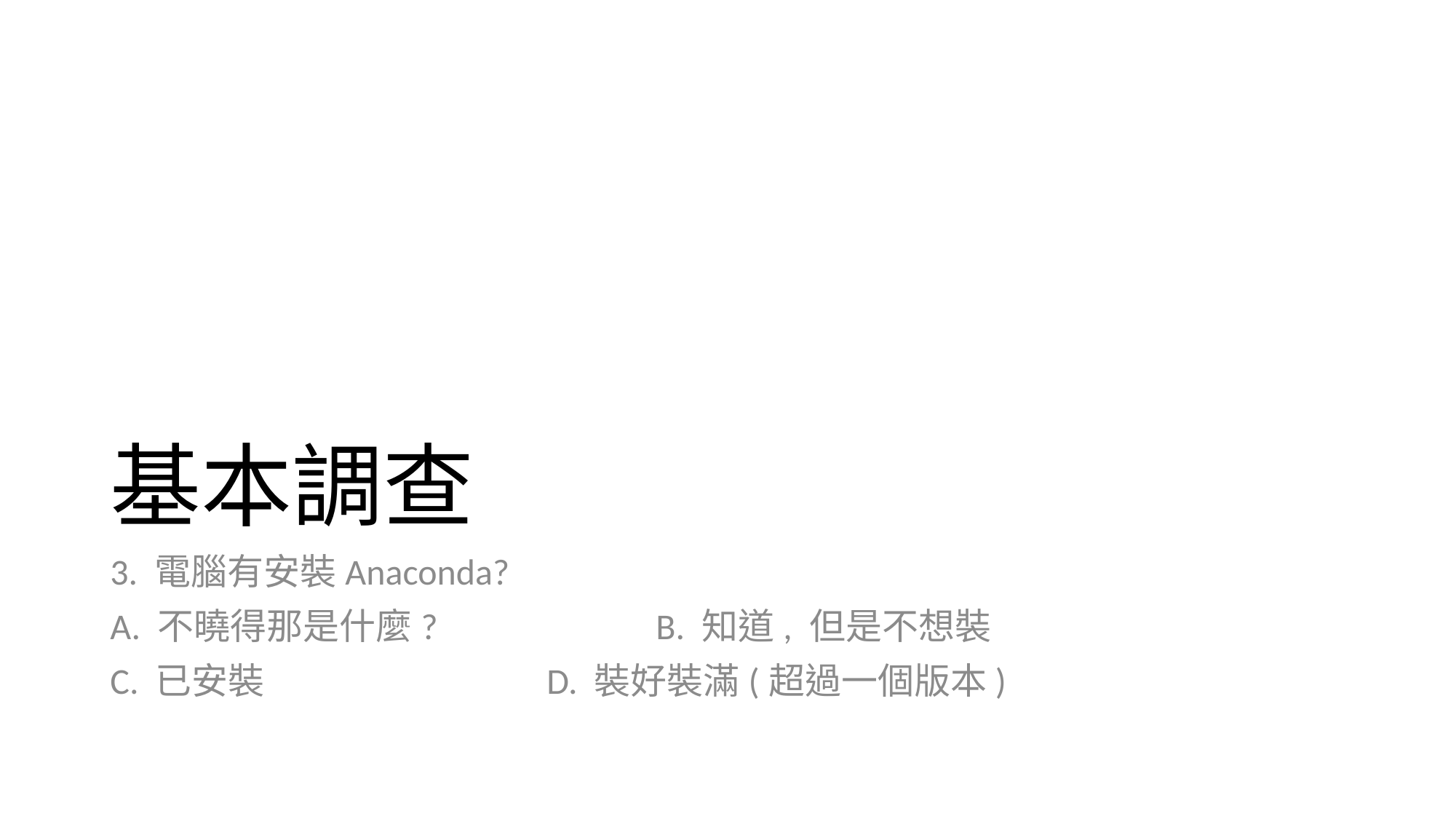

# 基本調查
3. 電腦有安裝Anaconda?
A. 不曉得那是什麼?		B. 知道, 但是不想裝
C. 已安裝			D. 裝好裝滿(超過一個版本)